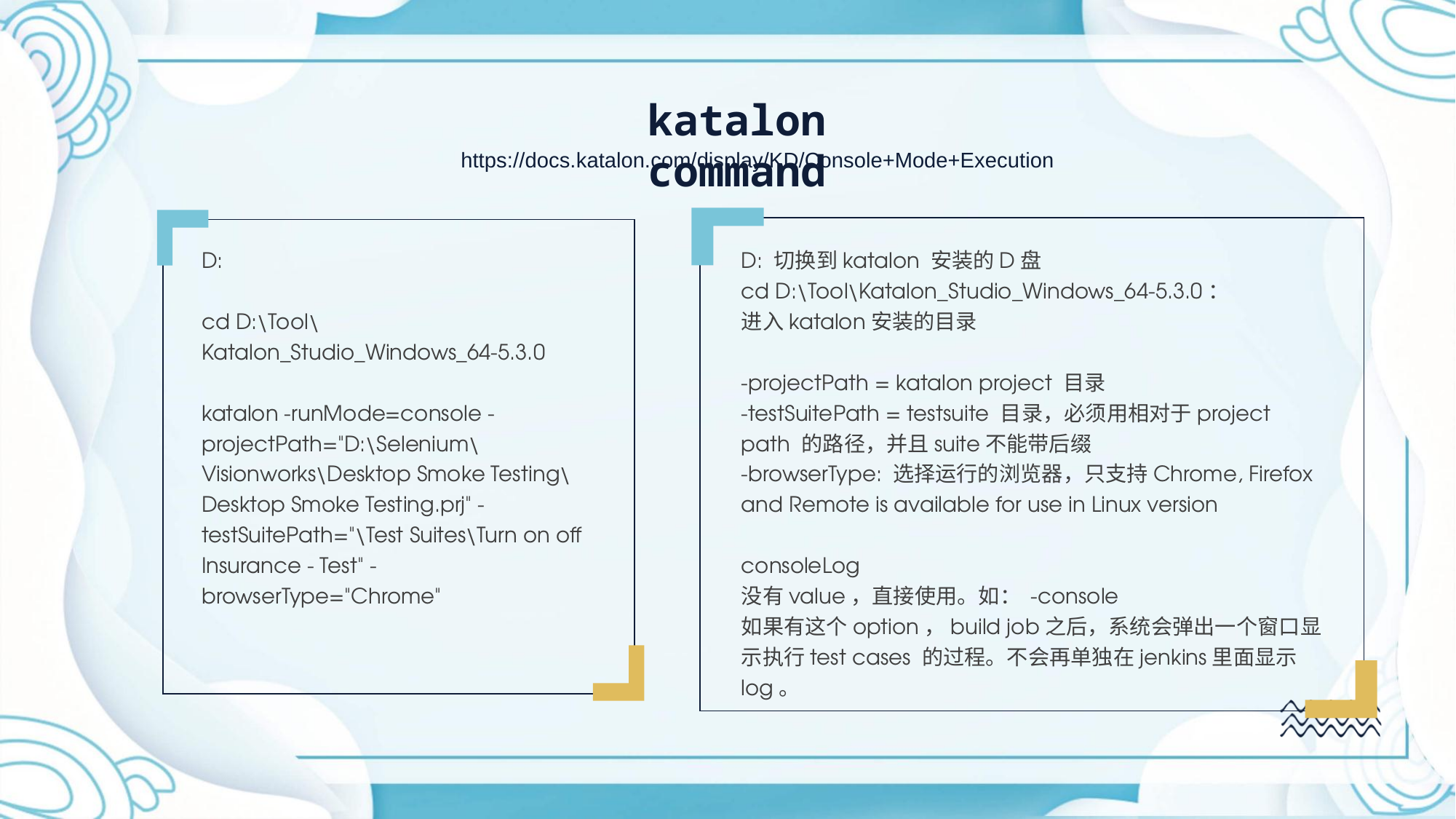

katalon command
https://docs.katalon.com/display/KD/Console+Mode+Execution

D:

cd D:\Tool\Katalon_Studio_Windows_64-5.3.0

katalon -runMode=console -projectPath="D:\Selenium\Visionworks\Desktop Smoke Testing\Desktop Smoke Testing.prj" -testSuitePath="\Test Suites\Turn on off Insurance - Test" -browserType="Chrome"
D: 切换到katalon 安装的D盘
cd D:\Tool\Katalon_Studio_Windows_64-5.3.0：
进入katalon安装的目录

-projectPath = katalon project 目录
-testSuitePath = testsuite 目录，必须用相对于project path 的路径，并且suite不能带后缀
-browserType: 选择运行的浏览器，只支持Chrome, Firefox and Remote is available for use in Linux version

consoleLog
没有value，直接使用。如： -console
如果有这个option，build job之后，系统会弹出一个窗口显示执行test cases 的过程。不会再单独在jenkins里面显示log。